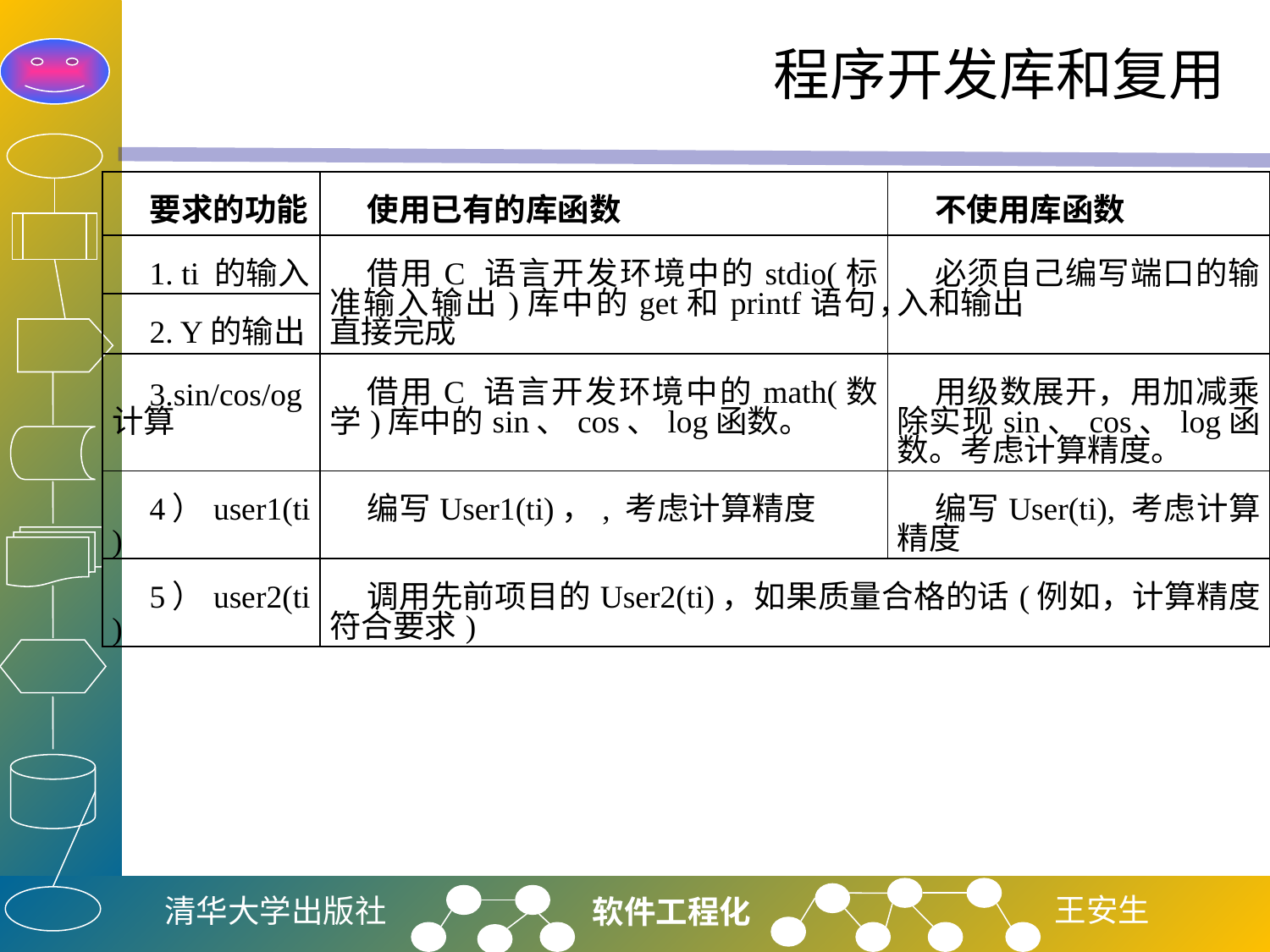

# 程序开发库和复用
| 要求的功能 | 使用已有的库函数 | 不使用库函数 |
| --- | --- | --- |
| 1. ti 的输入 | 借用C 语言开发环境中的stdio(标准输入输出)库中的get和printf语句，直接完成 | 必须自己编写端口的输入和输出 |
| 2. Y的输出 |  |  |
| 3.sin/cos/og计算 | 借用C 语言开发环境中的math(数学)库中的sin、cos、log函数。 | 用级数展开，用加减乘除实现sin、cos、log函数。考虑计算精度。 |
| 4）user1(ti) | 编写User1(ti)，, 考虑计算精度 | 编写User(ti), 考虑计算精度 |
| 5）user2(ti) | 调用先前项目的User2(ti)，如果质量合格的话(例如，计算精度符合要求) |  |